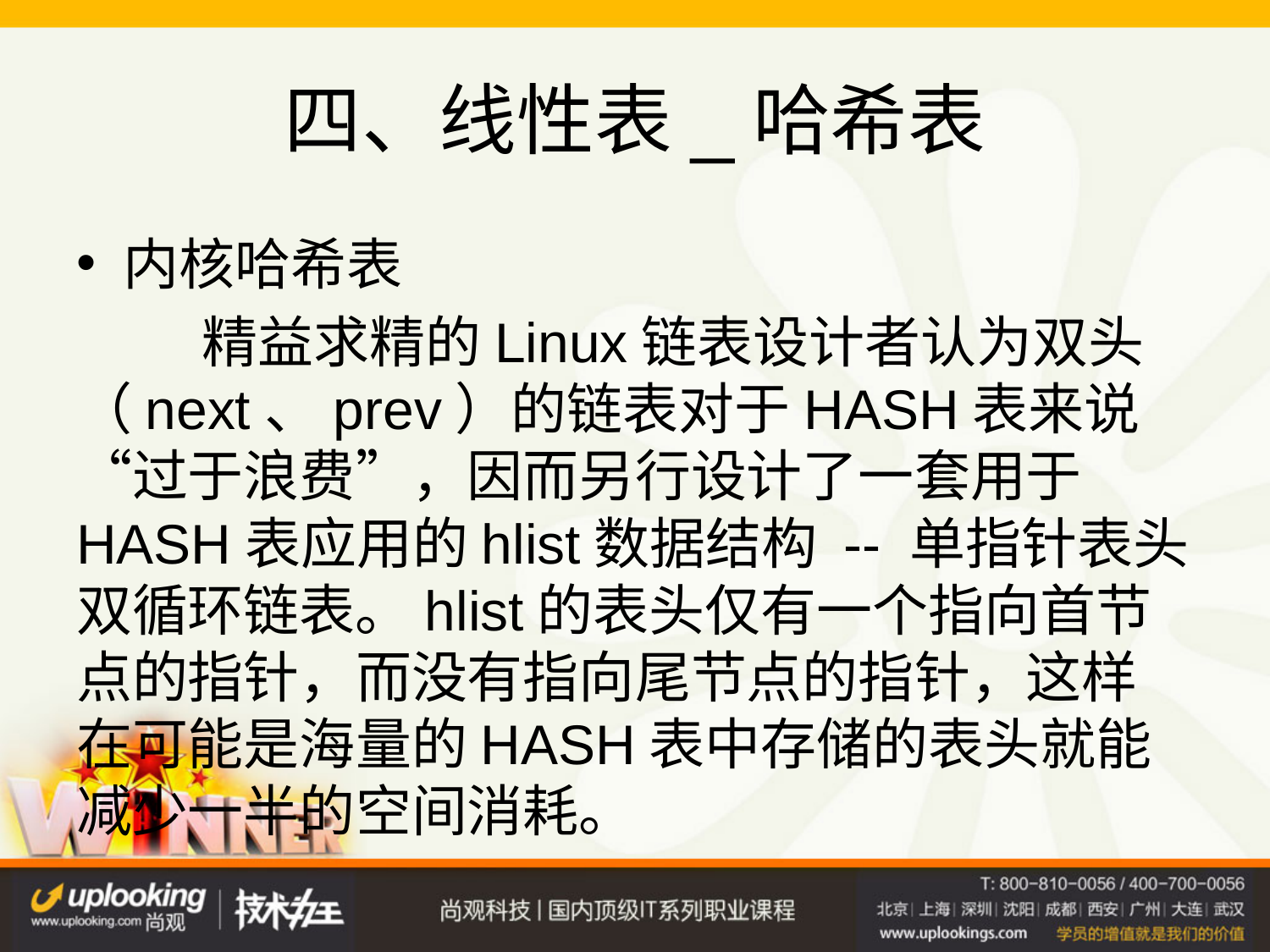

# 四、线性表_哈希表
内核哈希表
	精益求精的Linux链表设计者认为双头（next、prev）的链表对于HASH表来说“过于浪费”，因而另行设计了一套用于HASH表应用的hlist数据结构 -- 单指针表头双循环链表。hlist的表头仅有一个指向首节点的指针，而没有指向尾节点的指针，这样在可能是海量的HASH表中存储的表头就能减少一半的空间消耗。